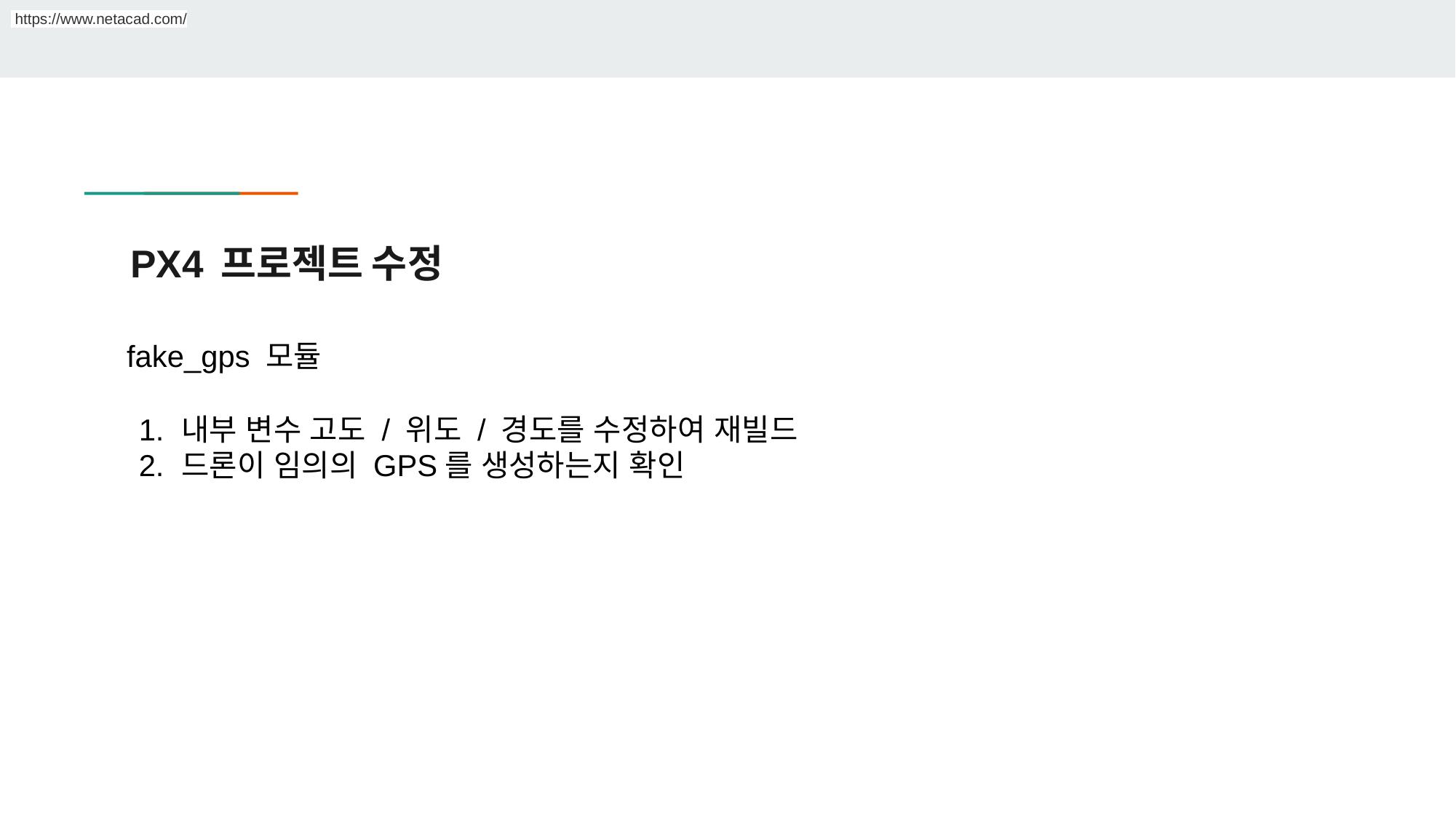

https://www.netacad.com/
# PX4 프로젝트 수정
fake_gps 모듈

내부 변수 고도 / 위도 / 경도를 수정하여 재빌드
드론이 임의의 GPS를 생성하는지 확인